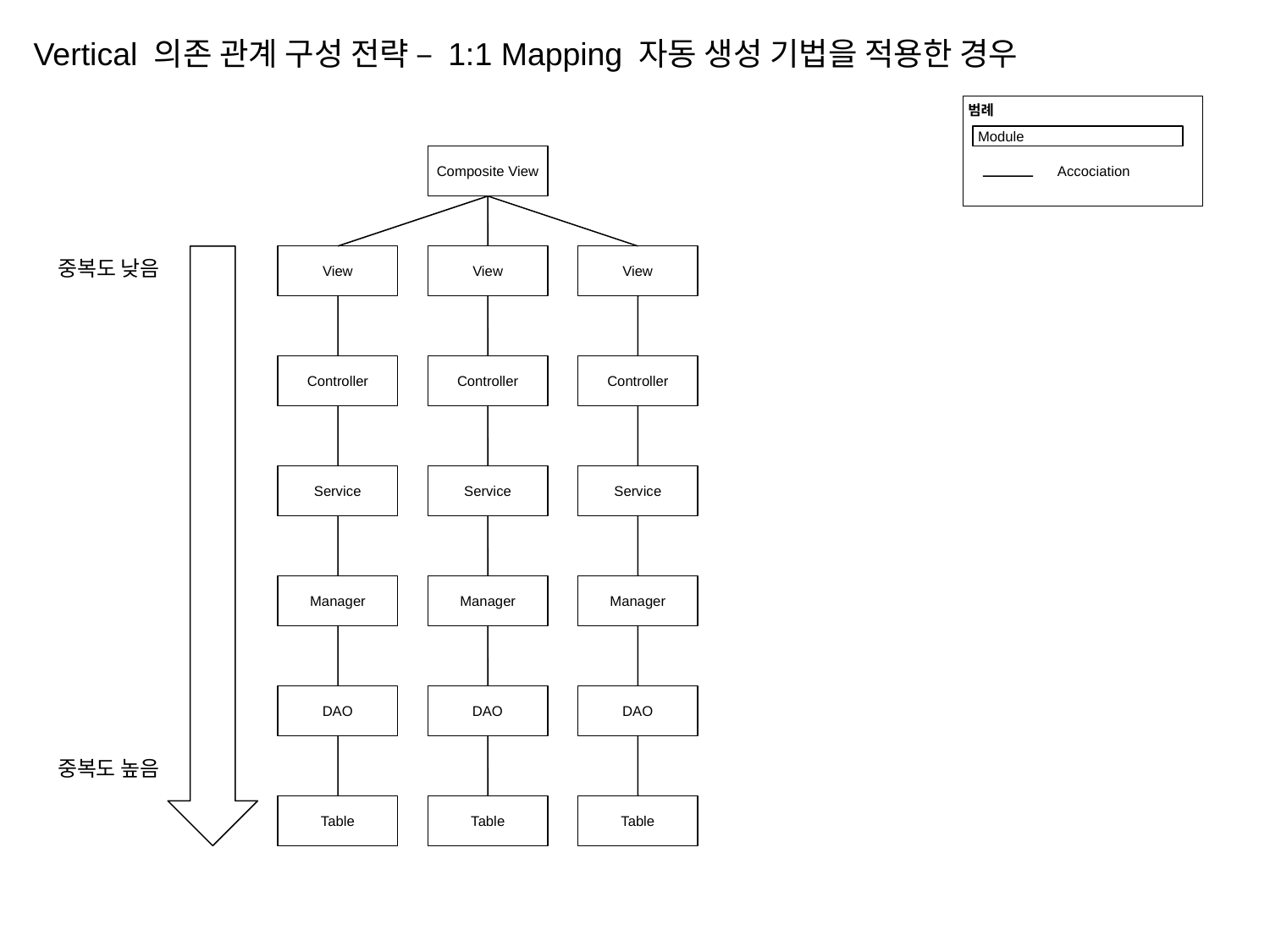

Vertical 의존 관계 구성 전략 – 1:1 Mapping 자동 생성 기법을 적용한 경우
범례
Module
Composite View
Accociation

View
View
View
중복도 낮음

Controller
Controller
Controller

Service
Service
Service

Manager
Manager
Manager

DAO
DAO
DAO

중복도 높음
Table
Table
Table